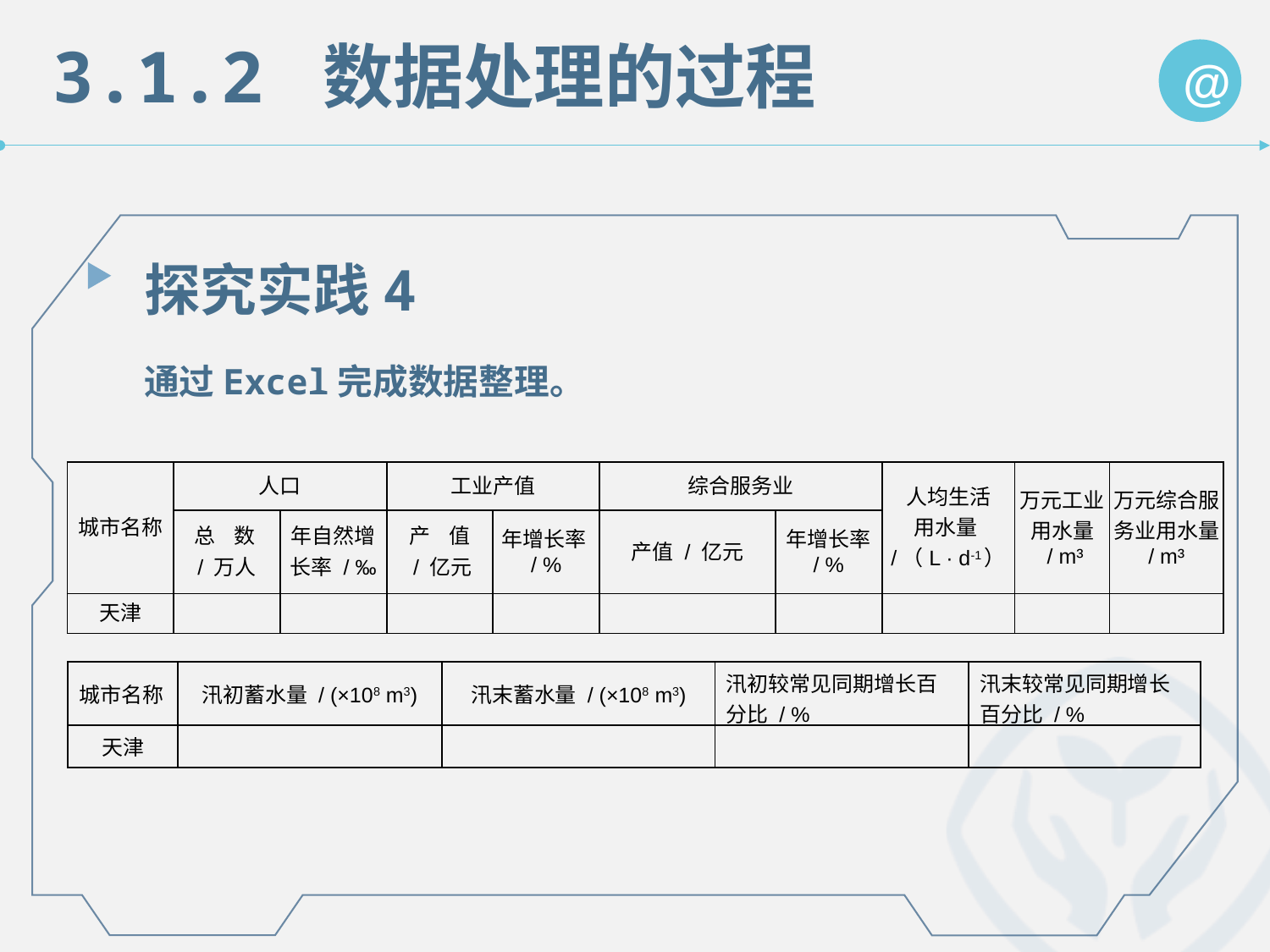

3.1.2 数据处理的过程
@
探究实践4

通过Excel完成数据整理。
| 城市名称 | 人口 |  | 工业产值 |  | 综合服务业 |  | 人均生活 用水量 /（L · d-1） | 万元工业用水量 / m³ | 万元综合服务业用水量 / m³ |
| --- | --- | --- | --- | --- | --- | --- | --- | --- | --- |
|  | 总 数 / 万人 | 年自然增长率 / ‰ | 产 值 / 亿元 | 年增长率 / % | 产值 / 亿元 | 年增长率 / % |  |  |  |
| 天津 |  |  |  |  |  |  |  |  |  |
| 城市名称 | 汛初蓄水量 / (×108 m3) | 汛末蓄水量 / (×108 m3) | 汛初较常见同期增长百分比 / % | 汛末较常见同期增长百分比 / % |
| --- | --- | --- | --- | --- |
| 天津 |  |  |  |  |